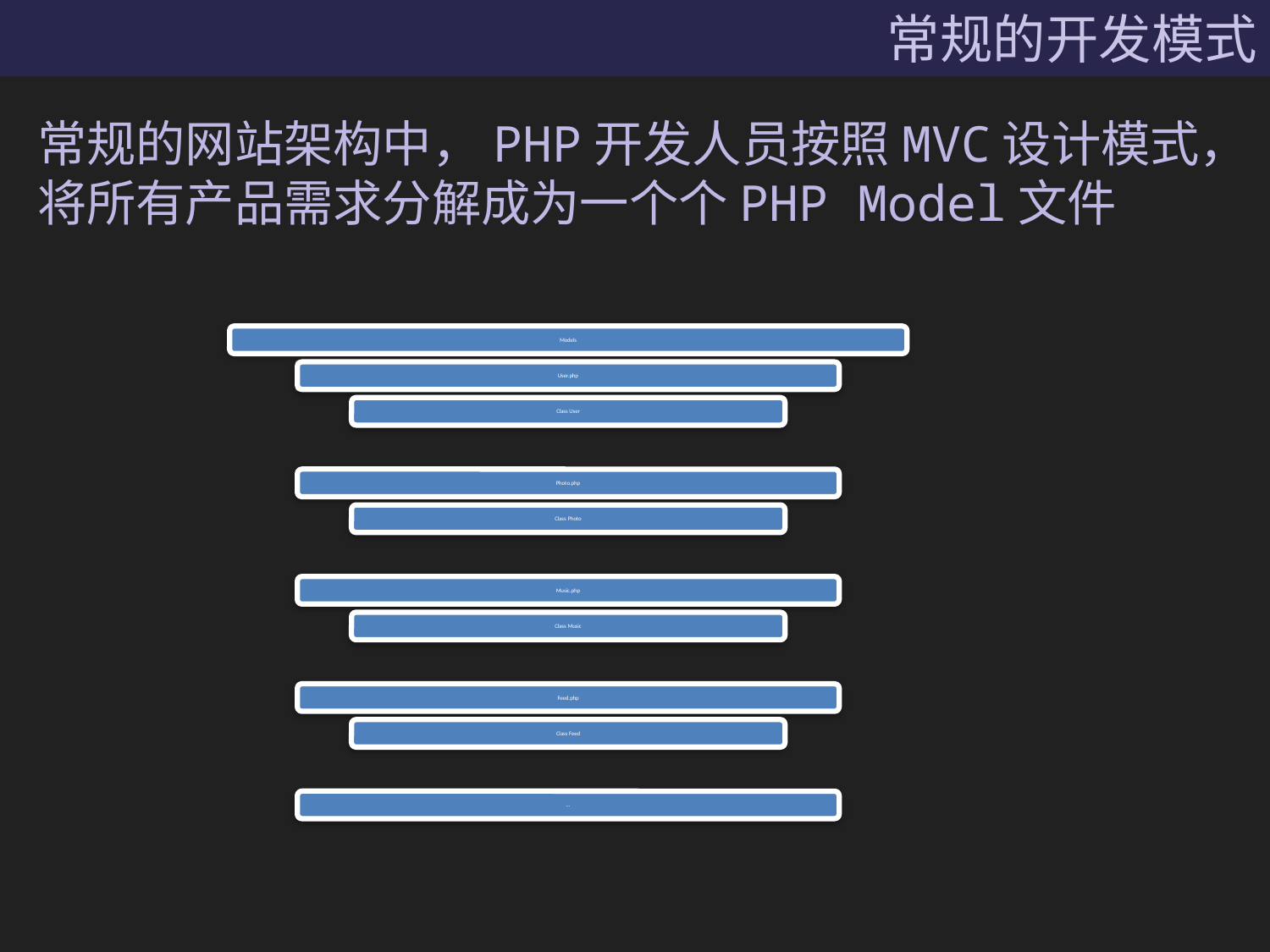

# 常规的开发模式
常规的网站架构中，PHP开发人员按照MVC设计模式，将所有产品需求分解成为一个个PHP Model文件
Models
User.php
Class User
Photo.php
Music.php
Feed.php
…
Class Photo
Class Music
Class Feed